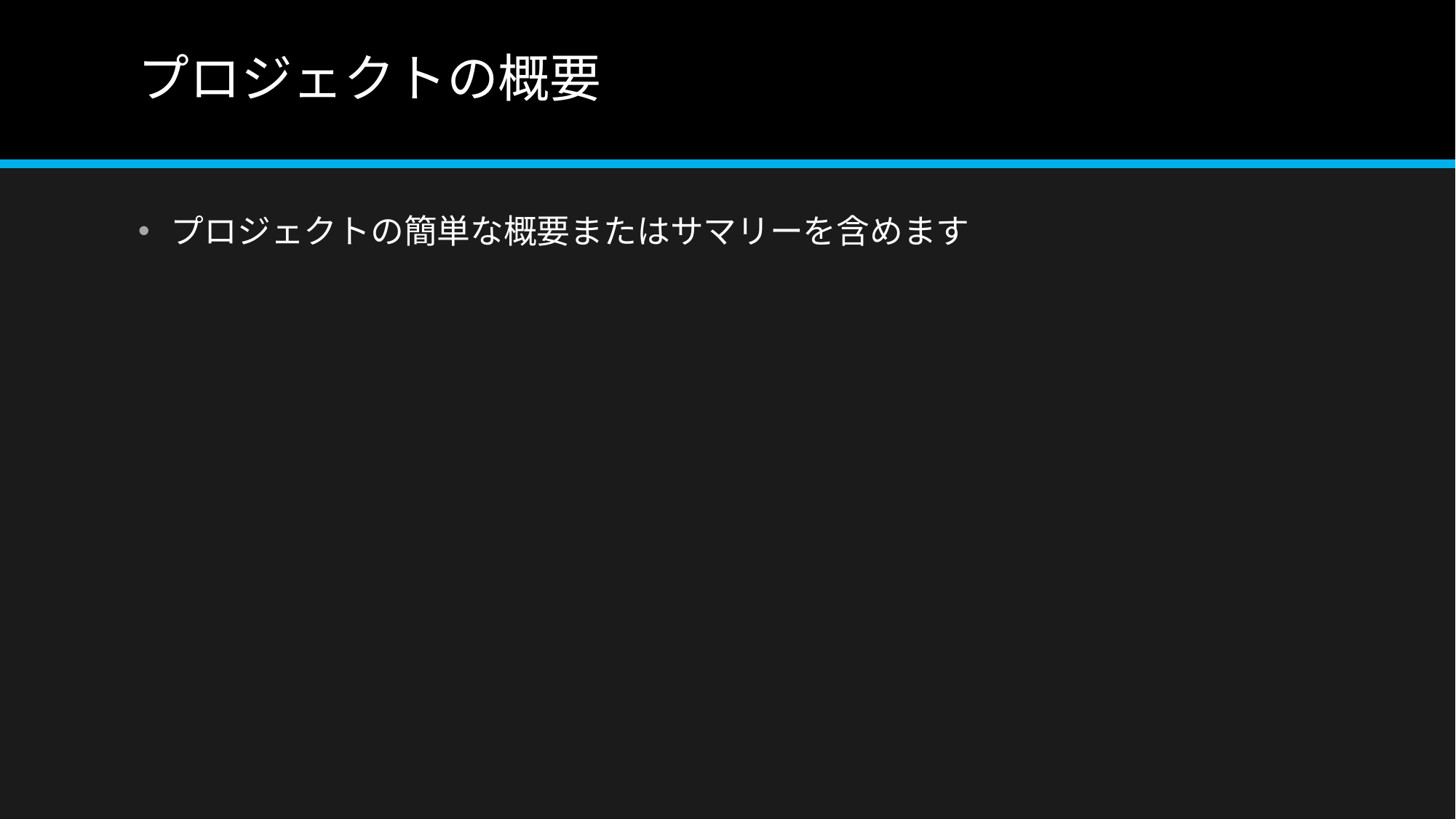

# プロジェクトの概要
プロジェクトの簡単な概要またはサマリーを含めます